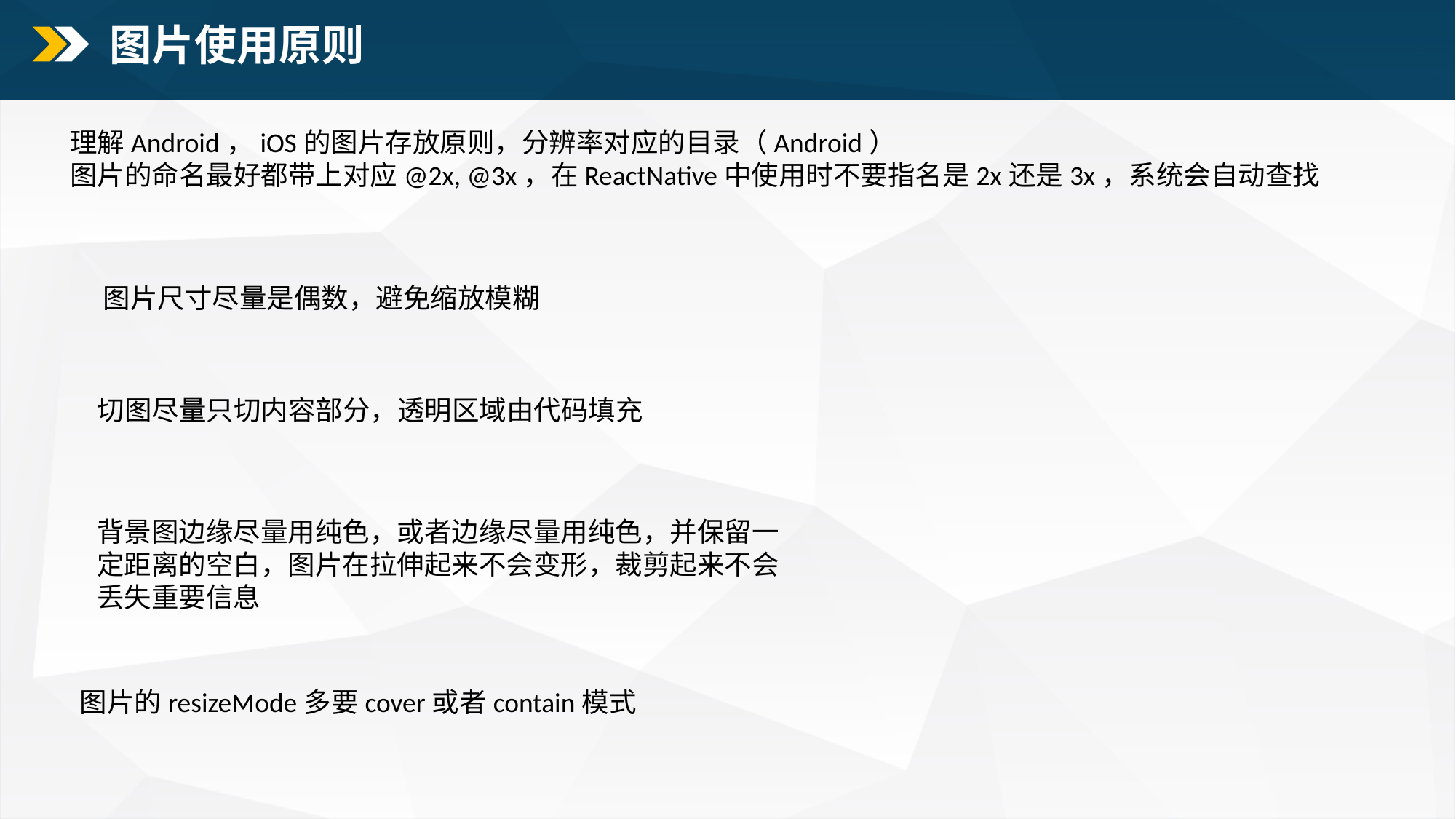

图片使用原则

理解Android，iOS的图片存放原则，分辨率对应的目录（Android）
图片的命名最好都带上对应@2x, @3x，在ReactNative中使用时不要指名是2x还是3x，系统会自动查找
图片尺寸尽量是偶数，避免缩放模糊
切图尽量只切内容部分，透明区域由代码填充
背景图边缘尽量用纯色，或者边缘尽量用纯色，并保留一定距离的空白，图片在拉伸起来不会变形，裁剪起来不会丢失重要信息
图片的resizeMode多要cover或者contain模式